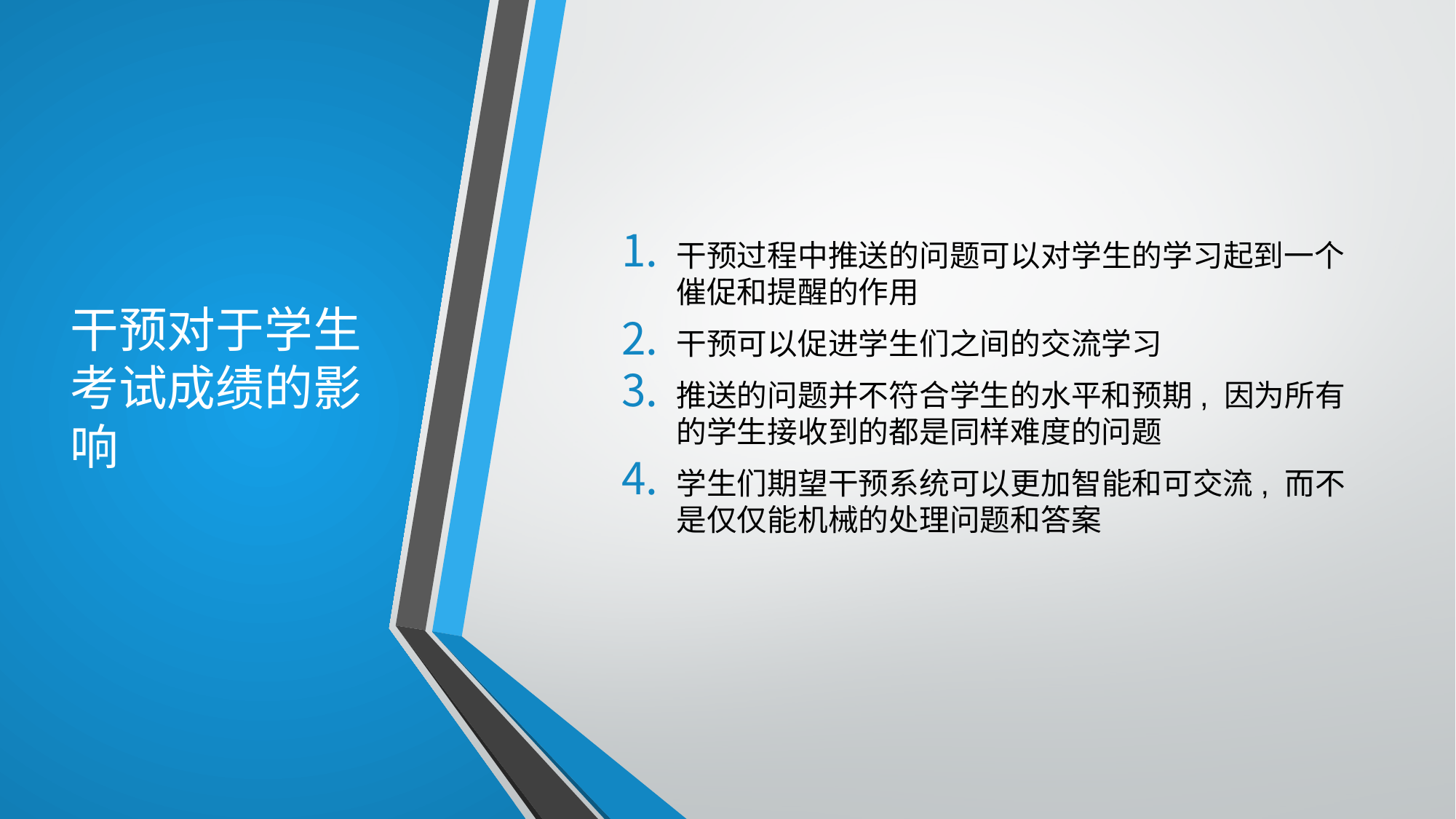

# 干预对于学生考试成绩的影响
干预过程中推送的问题可以对学生的学习起到一个催促和提醒的作用
干预可以促进学生们之间的交流学习
推送的问题并不符合学生的水平和预期, 因为所有的学生接收到的都是同样难度的问题
学生们期望干预系统可以更加智能和可交流, 而不是仅仅能机械的处理问题和答案